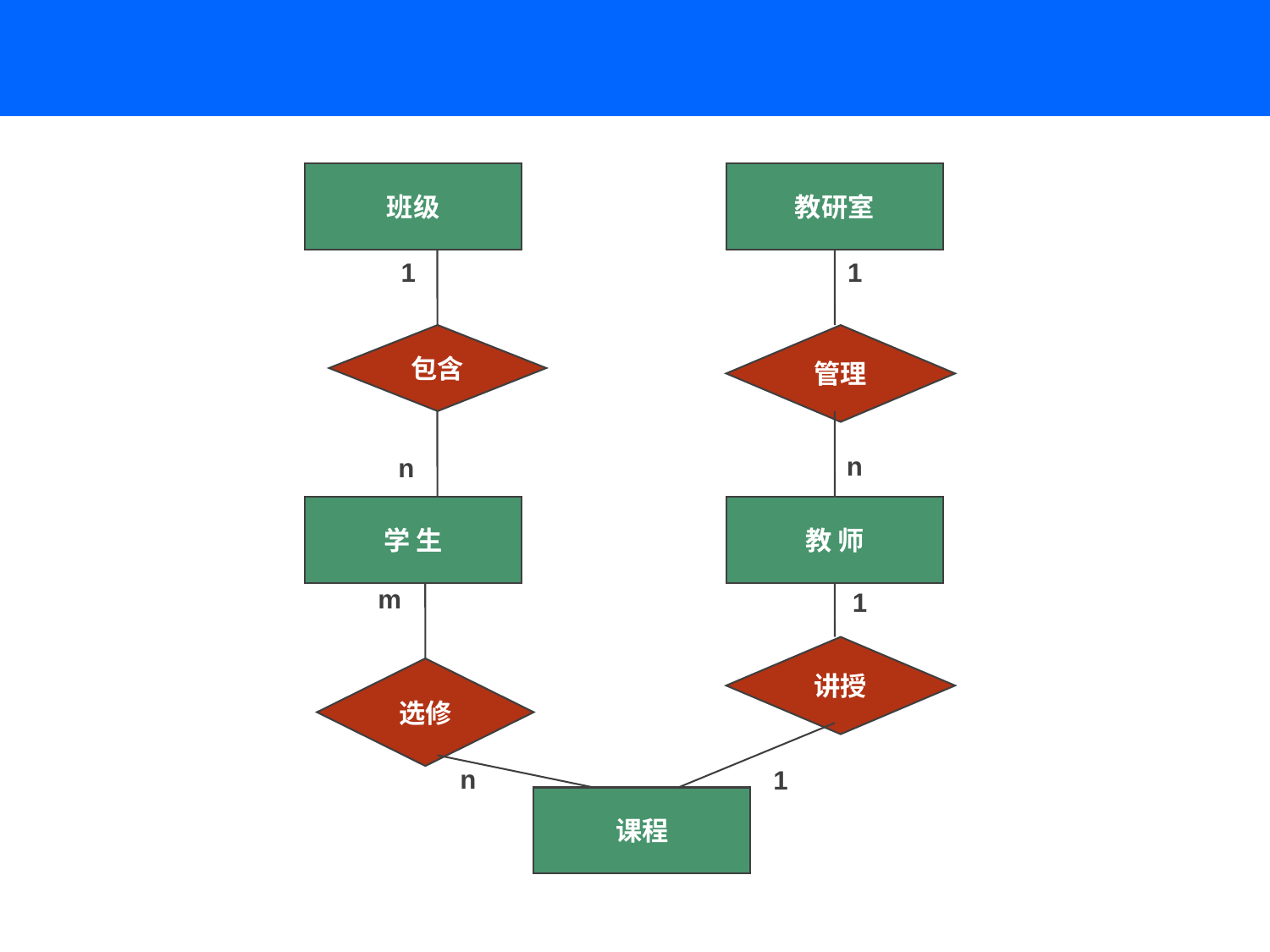

班级
班级
教研室
教研室
1

1

包含
管理

n
n
学 生
教 师
教 师
m
1

讲授
选修

n
1
课程